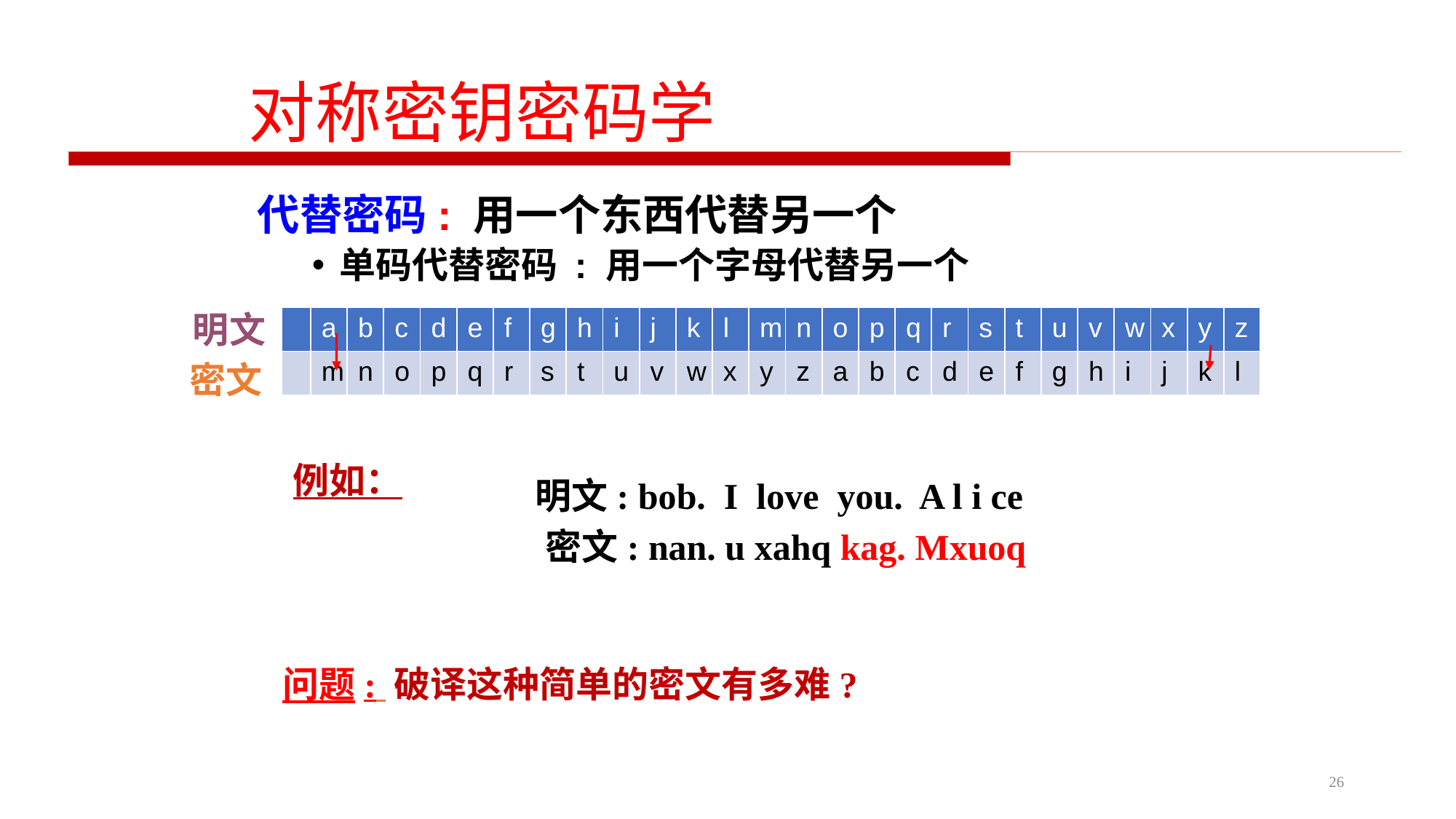

# 对称密钥密码学

代替密码: 用一个东西代替另一个
单码代替密码 : 用一个字母代替另一个
明文
|  | a | b | c | d | e | f | g | h | i | j | k | l | m | n | o | p | q | r | s | t | u | v | w | x | y | z |
| --- | --- | --- | --- | --- | --- | --- | --- | --- | --- | --- | --- | --- | --- | --- | --- | --- | --- | --- | --- | --- | --- | --- | --- | --- | --- | --- |
|  | m | n | o | p | q | r | s | t | u | v | w | x | y | z | a | b | c | d | e | f | g | h | i | j | k | l |

密文
例如：
明文: bob.  I  love  you.  A l i ce
 密文: nan. u xahq kag. Mxuoq
问题: 破译这种简单的密文有多难?
26